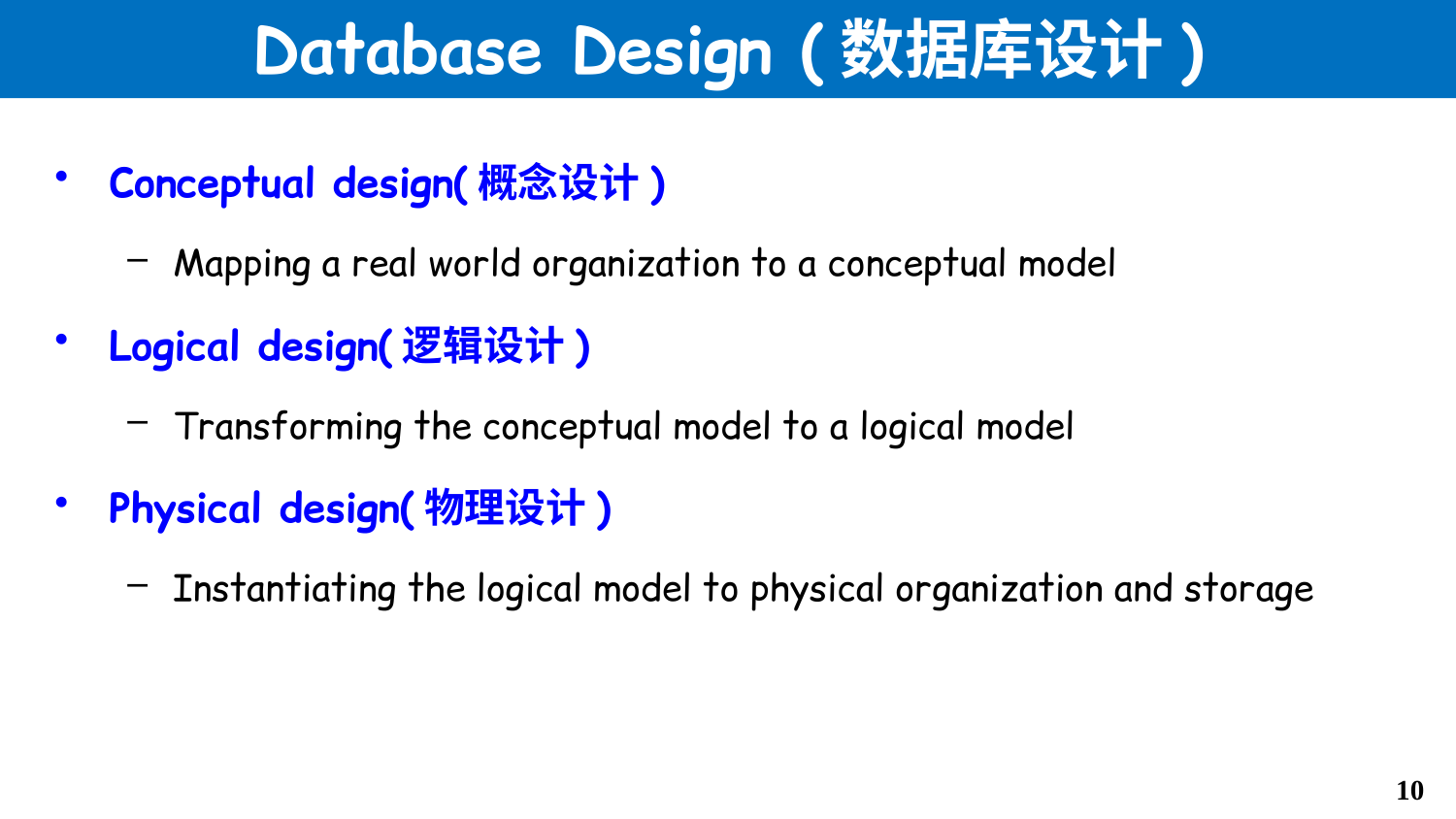

# Database Design (数据库设计)
Conceptual design(概念设计)
Mapping a real world organization to a conceptual model
Logical design(逻辑设计)
Transforming the conceptual model to a logical model
Physical design(物理设计)
Instantiating the logical model to physical organization and storage